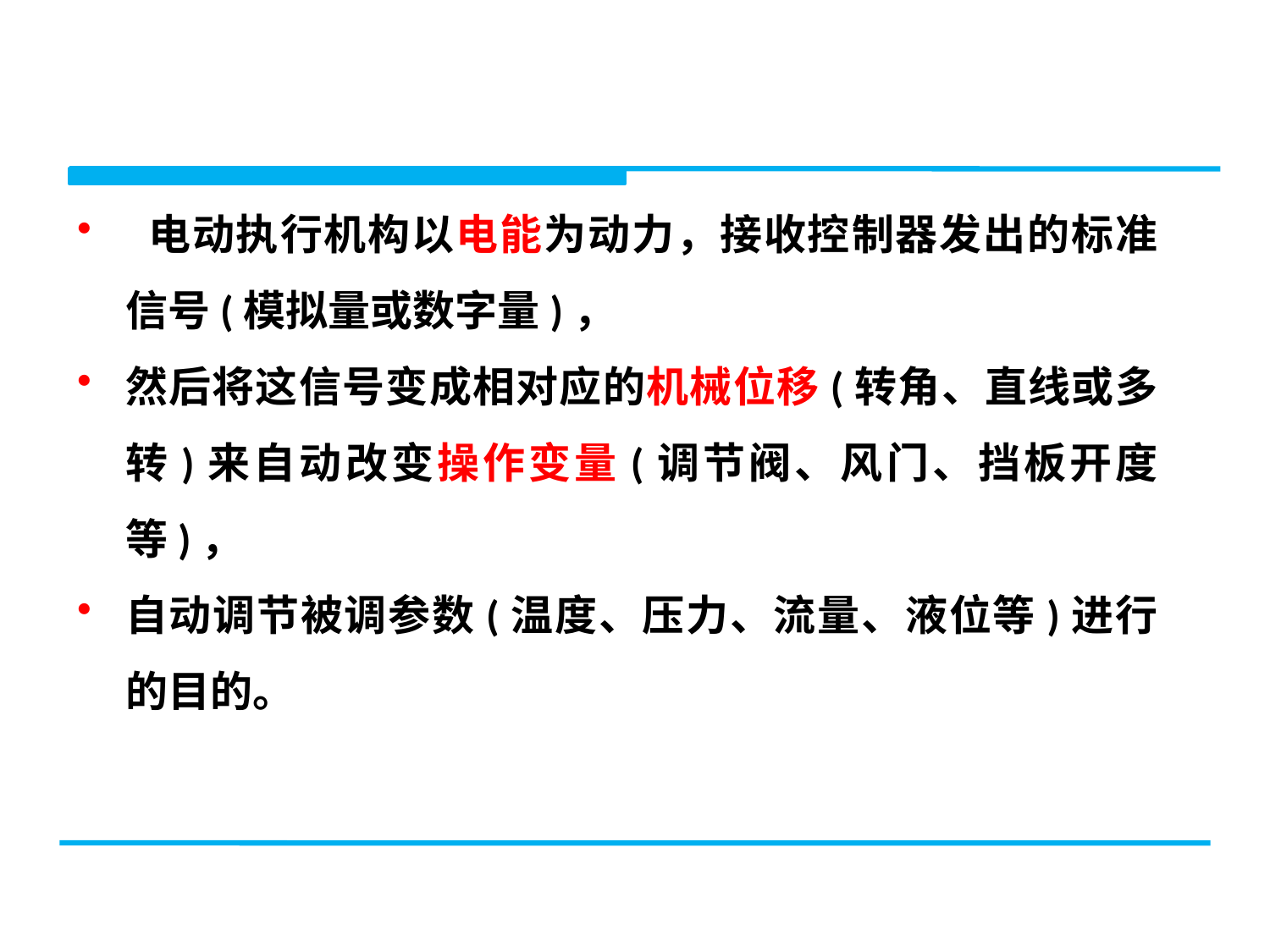

电动执行机构以电能为动力，接收控制器发出的标准信号(模拟量或数字量)，
然后将这信号变成相对应的机械位移(转角、直线或多转)来自动改变操作变量(调节阀、风门、挡板开度等)，
自动调节被调参数(温度、压力、流量、液位等)进行的目的。